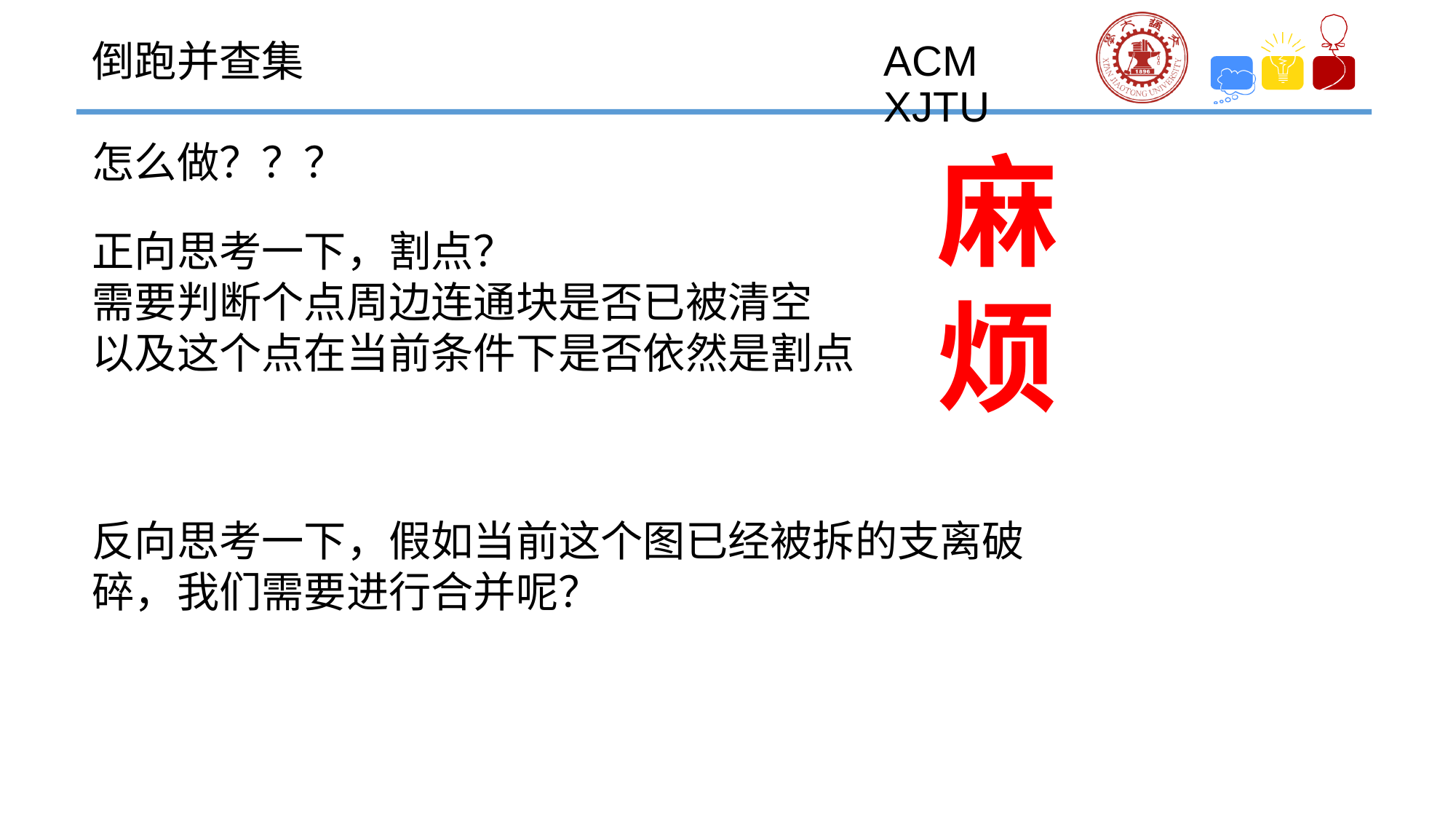

倒跑并查集
怎么做？？？
麻
烦
正向思考一下，割点？
需要判断个点周边连通块是否已被清空
以及这个点在当前条件下是否依然是割点
反向思考一下，假如当前这个图已经被拆的支离破碎，我们需要进行合并呢？